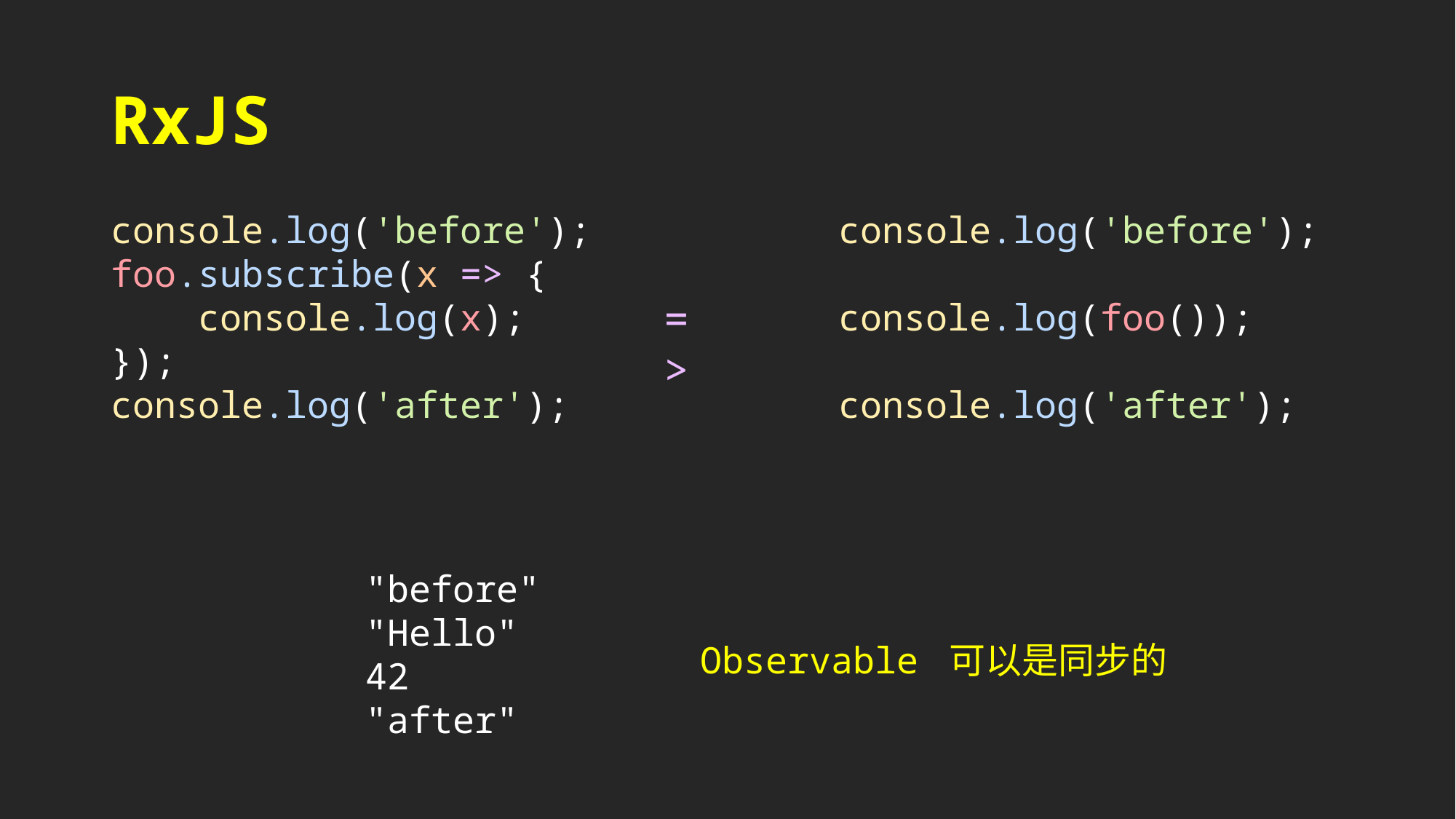

# RxJS
console.log('before');
foo.subscribe(x => {
    console.log(x);
});
console.log('after');
console.log('before');

console.log(foo());

console.log('after');
=>
"before"
"Hello"
42
"after"
Observable 可以是同步的